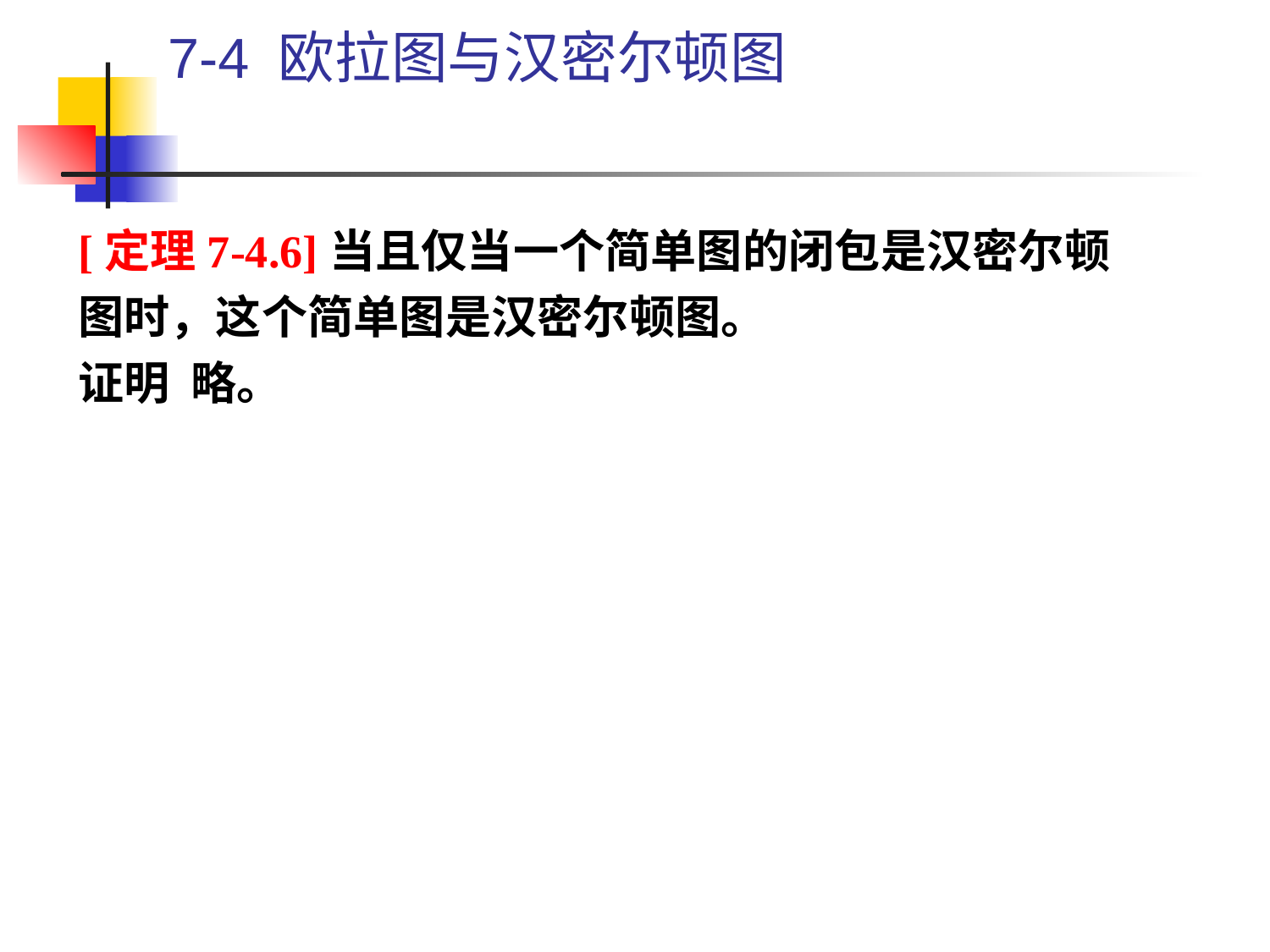

# 7-4 欧拉图与汉密尔顿图
[定理7-4.6]当且仅当一个简单图的闭包是汉密尔顿图时，这个简单图是汉密尔顿图。
证明  略。